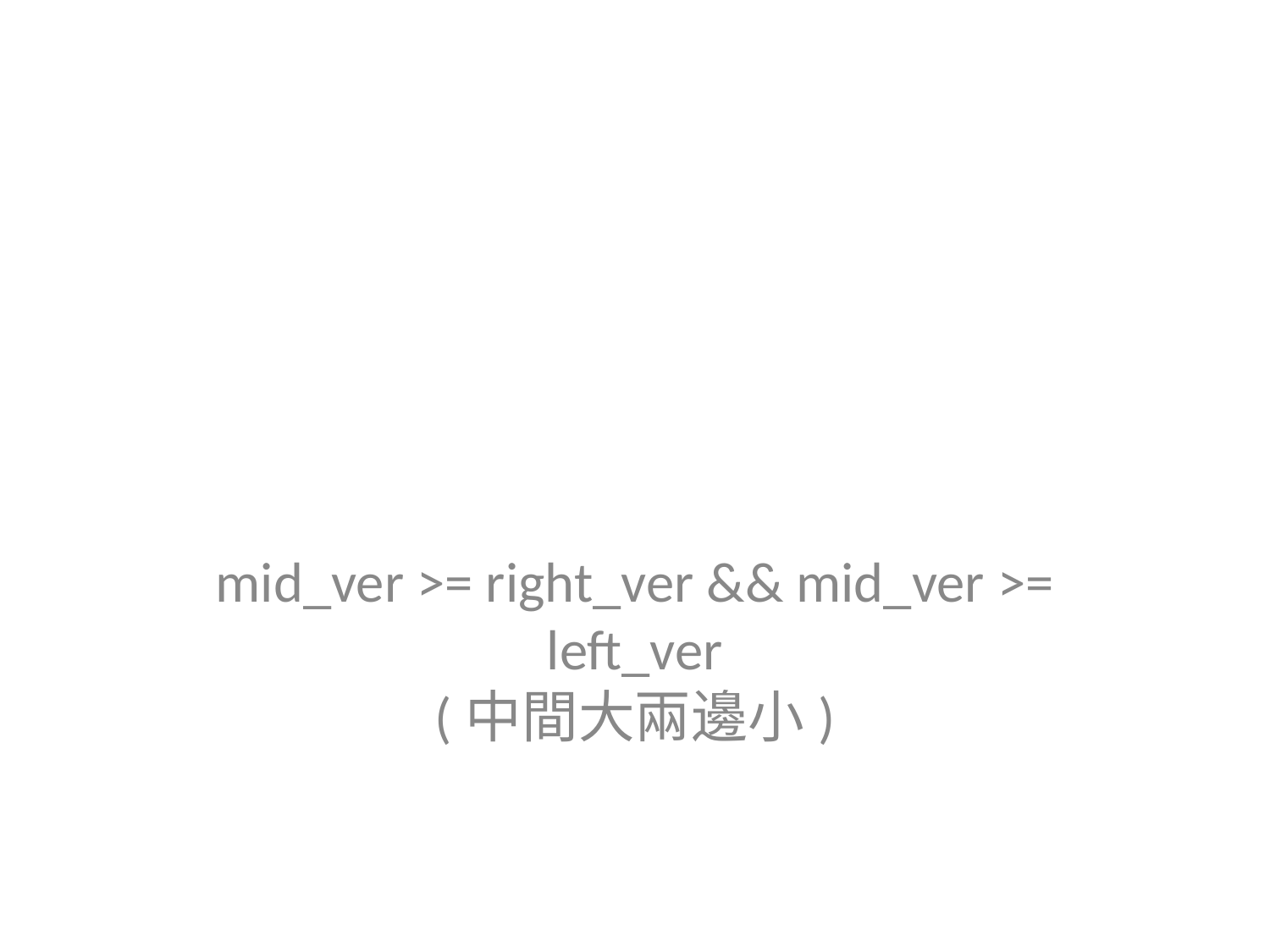

#
mid_ver >= right_ver && mid_ver >= left_ver
(中間大兩邊小)